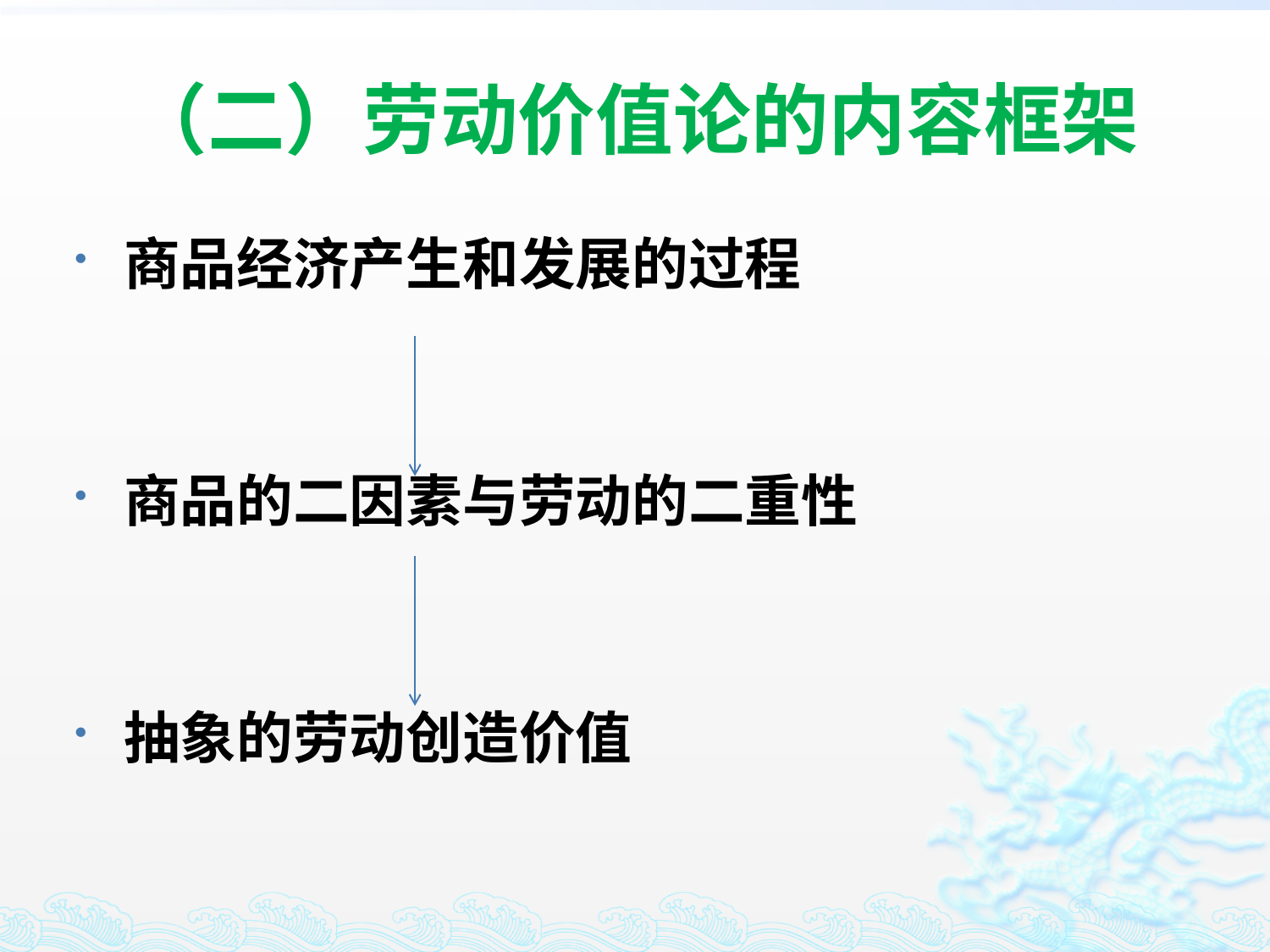

# （二）劳动价值论的内容框架
商品经济产生和发展的过程

商品的二因素与劳动的二重性

抽象的劳动创造价值